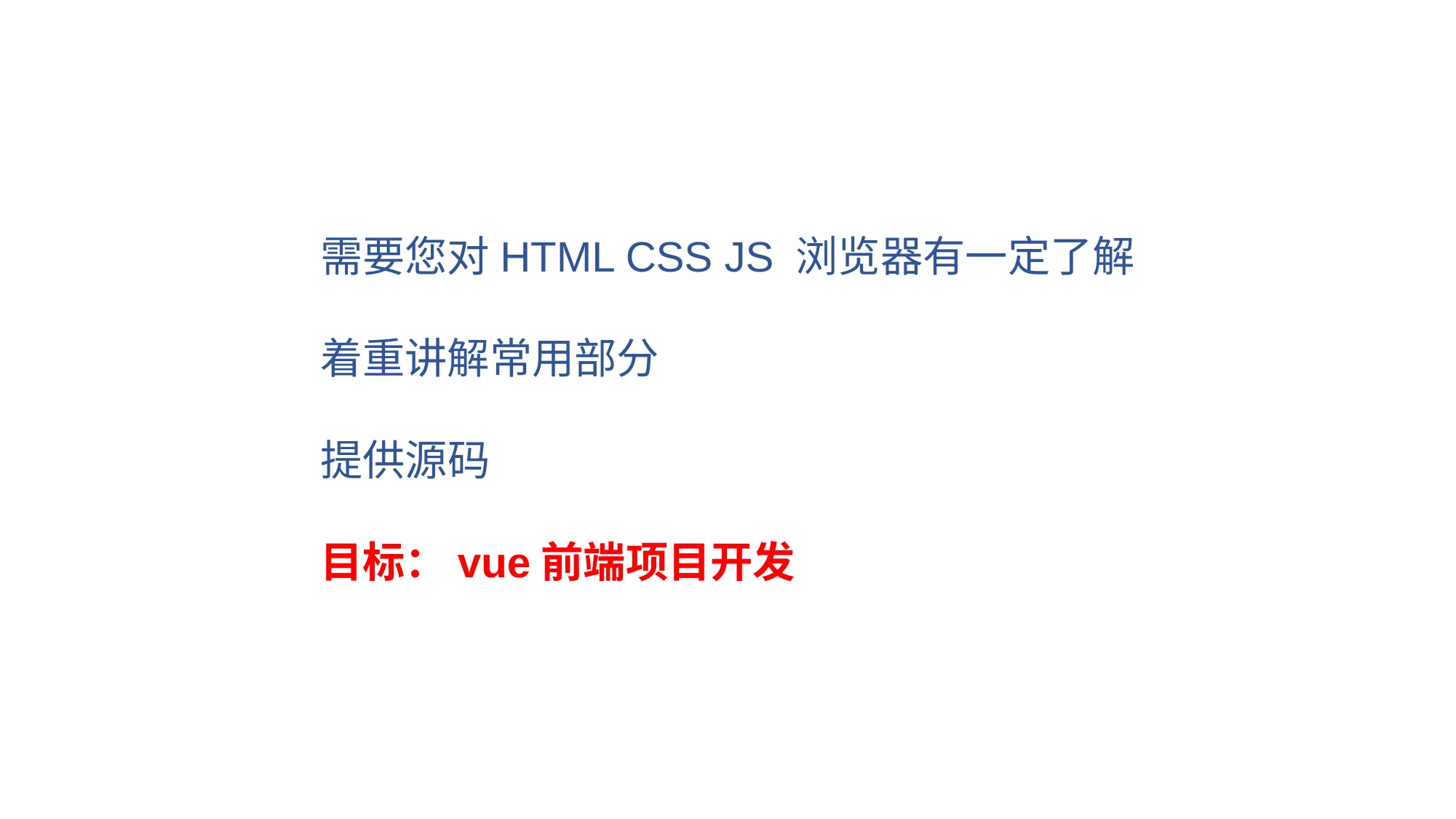

需要您对HTML CSS JS 浏览器有一定了解

着重讲解常用部分

提供源码

目标：vue前端项目开发